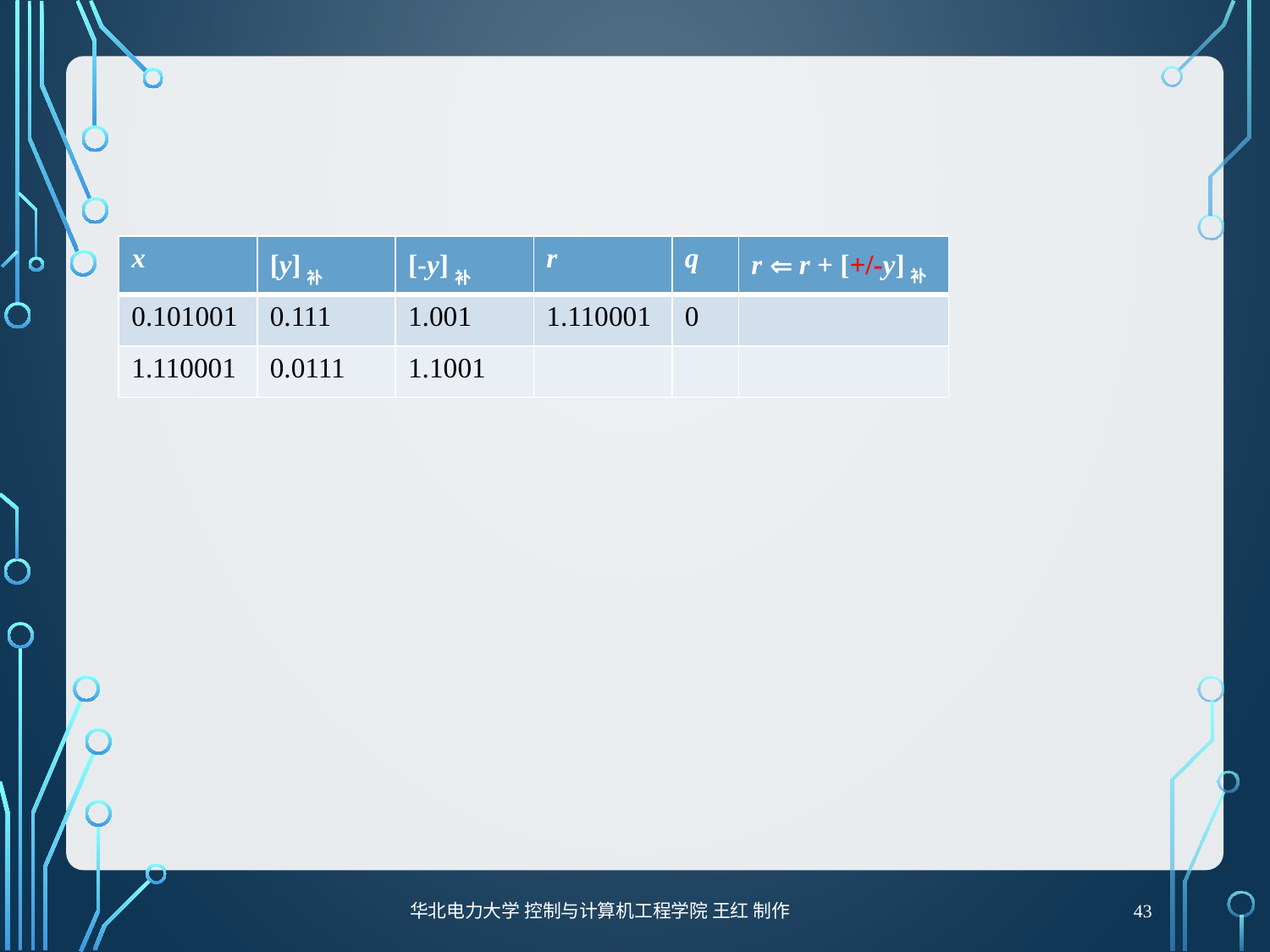

#
| x | [y]补 | [-y]补 | r | q | r ⇐ r + [+/-y]补 |
| --- | --- | --- | --- | --- | --- |
| 0.101001 | 0.111 | 1.001 | 1.110001 | 0 |  |
| 1.110001 | 0.0111 | 1.1001 |  |  |  |

43
华北电力大学 控制与计算机工程学院 王红 制作